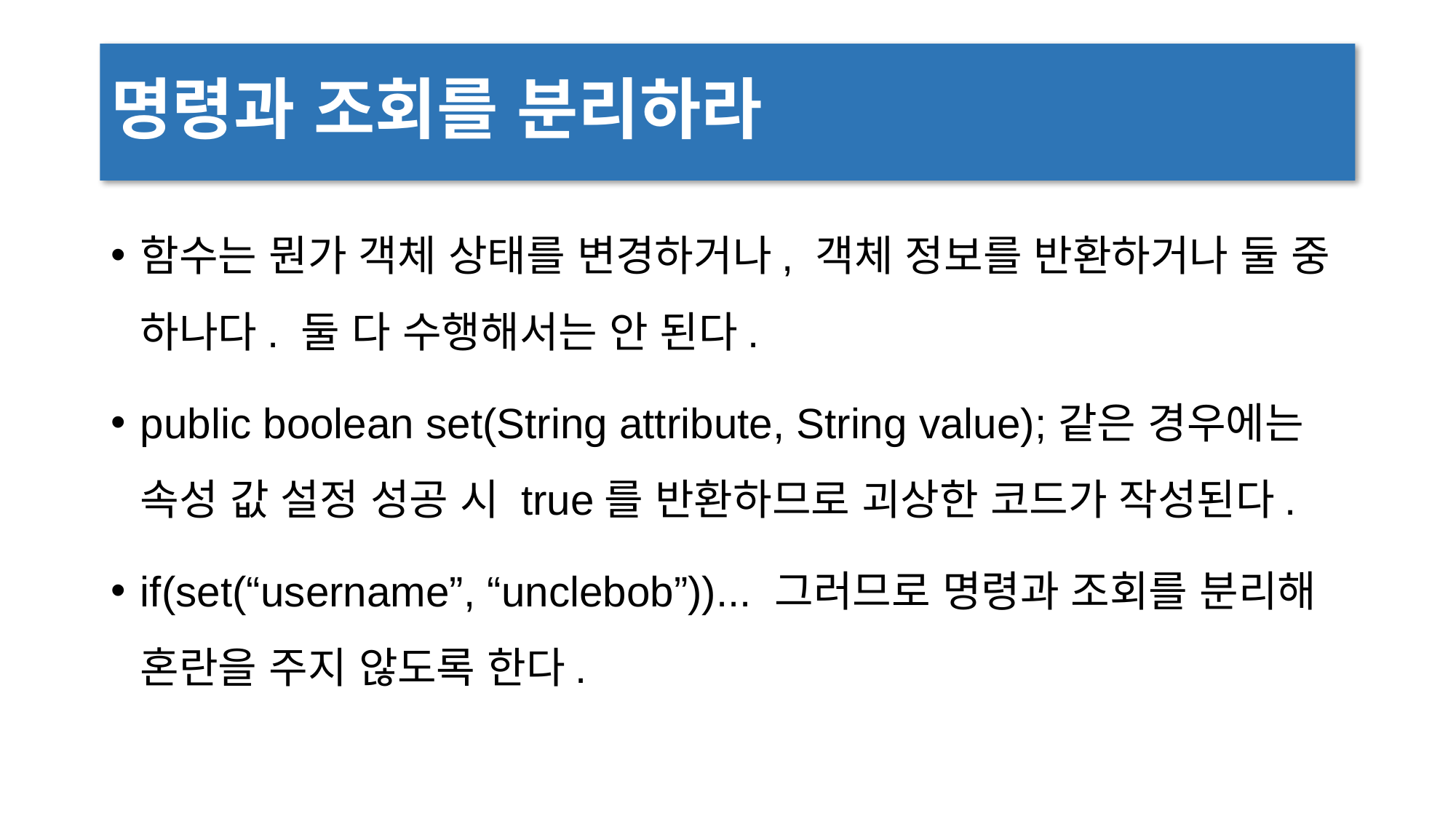

# 명령과 조회를 분리하라
함수는 뭔가 객체 상태를 변경하거나, 객체 정보를 반환하거나 둘 중 하나다. 둘 다 수행해서는 안 된다.
public boolean set(String attribute, String value);같은 경우에는 속성 값 설정 성공 시 true를 반환하므로 괴상한 코드가 작성된다.
if(set(“username”, “unclebob”))... 그러므로 명령과 조회를 분리해 혼란을 주지 않도록 한다.